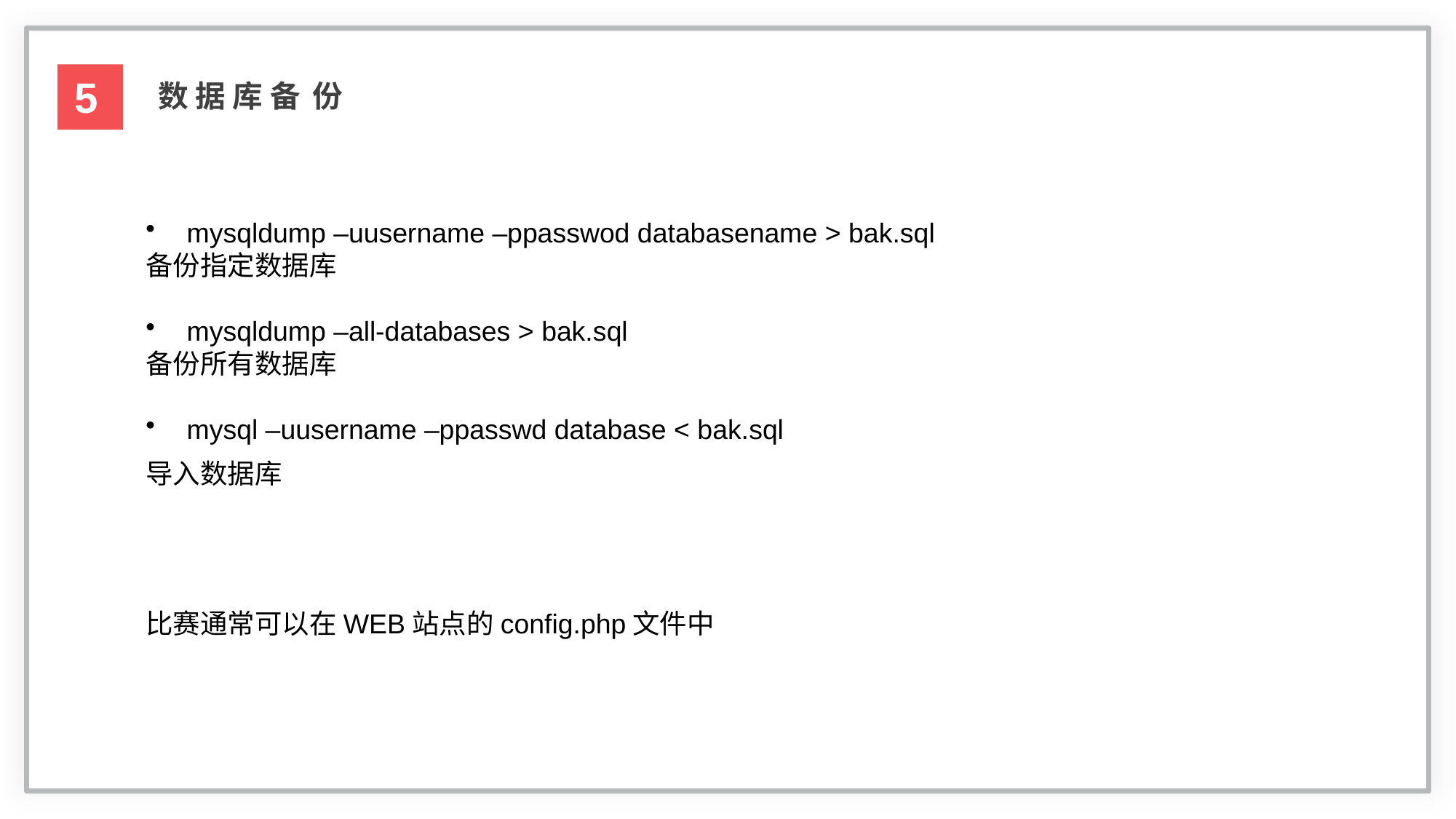

53
数 据 库 备 份
mysqldump –uusername –ppasswod databasename > bak.sql
备份指定数据库
mysqldump –all-databases > bak.sql
备份所有数据库
mysql –uusername –ppasswd database < bak.sql
导入数据库

比赛通常可以在WEB站点的config.php文件中